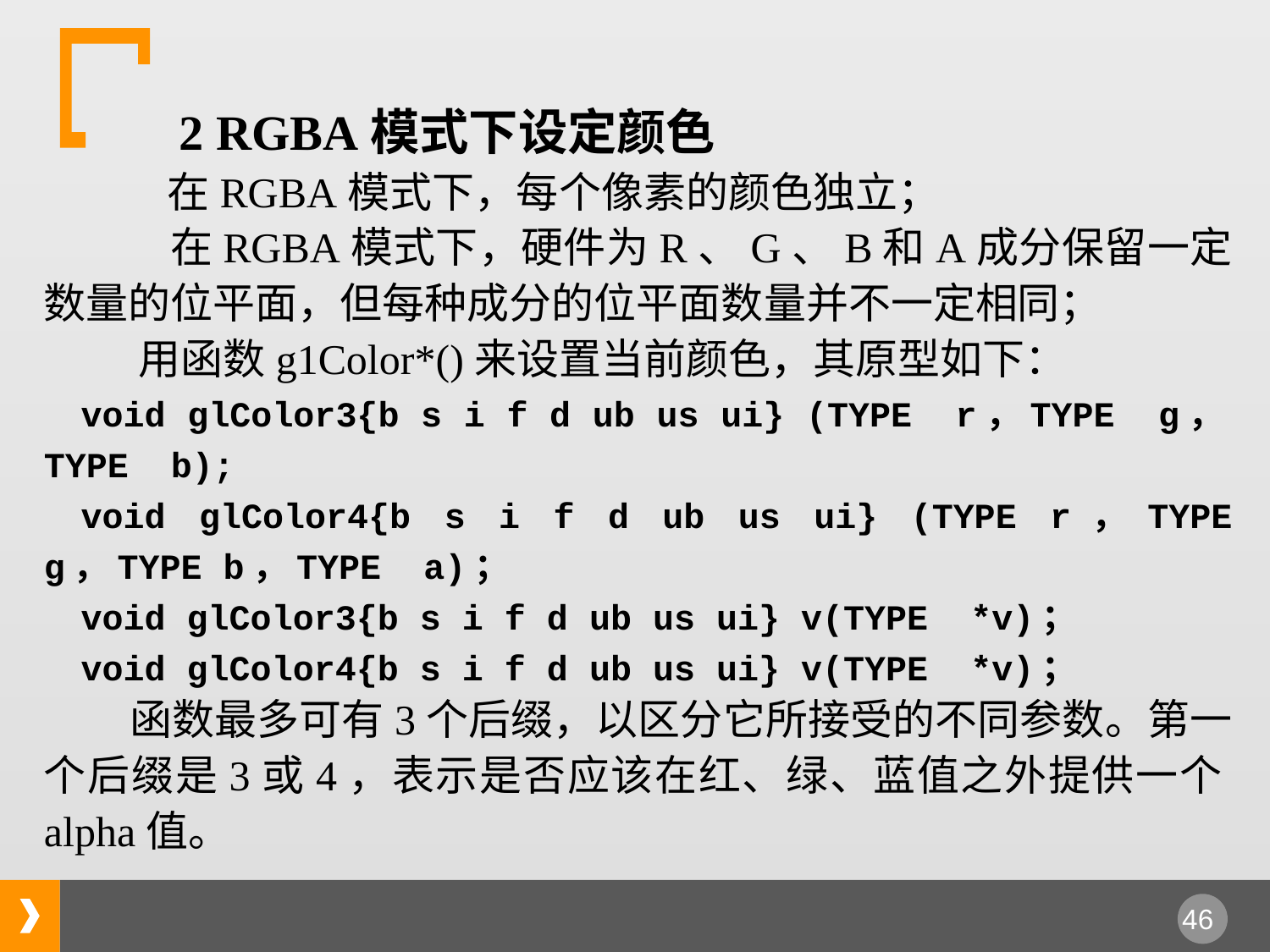

2 RGBA模式下设定颜色
        在RGBA模式下，每个像素的颜色独立；
        在RGBA模式下，硬件为R、G、B和A成分保留一定数量的位平面，但每种成分的位平面数量并不一定相同；
     用函数g1Color*()来设置当前颜色，其原型如下：
void glColor3{b s i f d ub us ui} (TYPE  r，TYPE  g，TYPE  b);
void glColor4{b s i f d ub us ui} (TYPE r，TYPE g，TYPE b，TYPE  a)；
void glColor3{b s i f d ub us ui} v(TYPE  *v)；
void glColor4{b s i f d ub us ui} v(TYPE  *v)；
    函数最多可有3个后缀，以区分它所接受的不同参数。第一个后缀是3或4，表示是否应该在红、绿、蓝值之外提供一个alpha值。